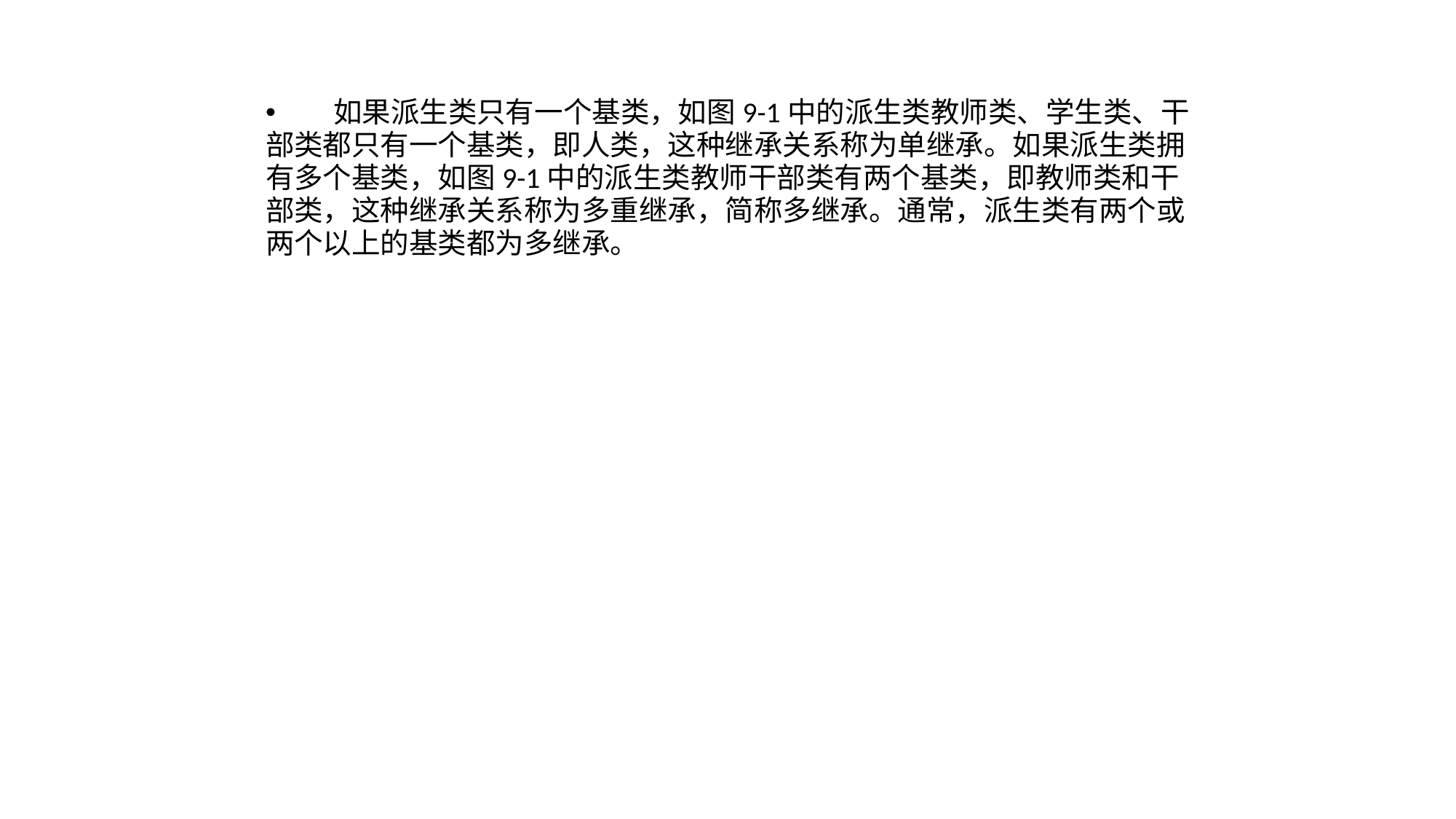

如果派生类只有一个基类，如图9-1中的派生类教师类、学生类、干部类都只有一个基类，即人类，这种继承关系称为单继承。如果派生类拥有多个基类，如图9-1中的派生类教师干部类有两个基类，即教师类和干部类，这种继承关系称为多重继承，简称多继承。通常，派生类有两个或两个以上的基类都为多继承。